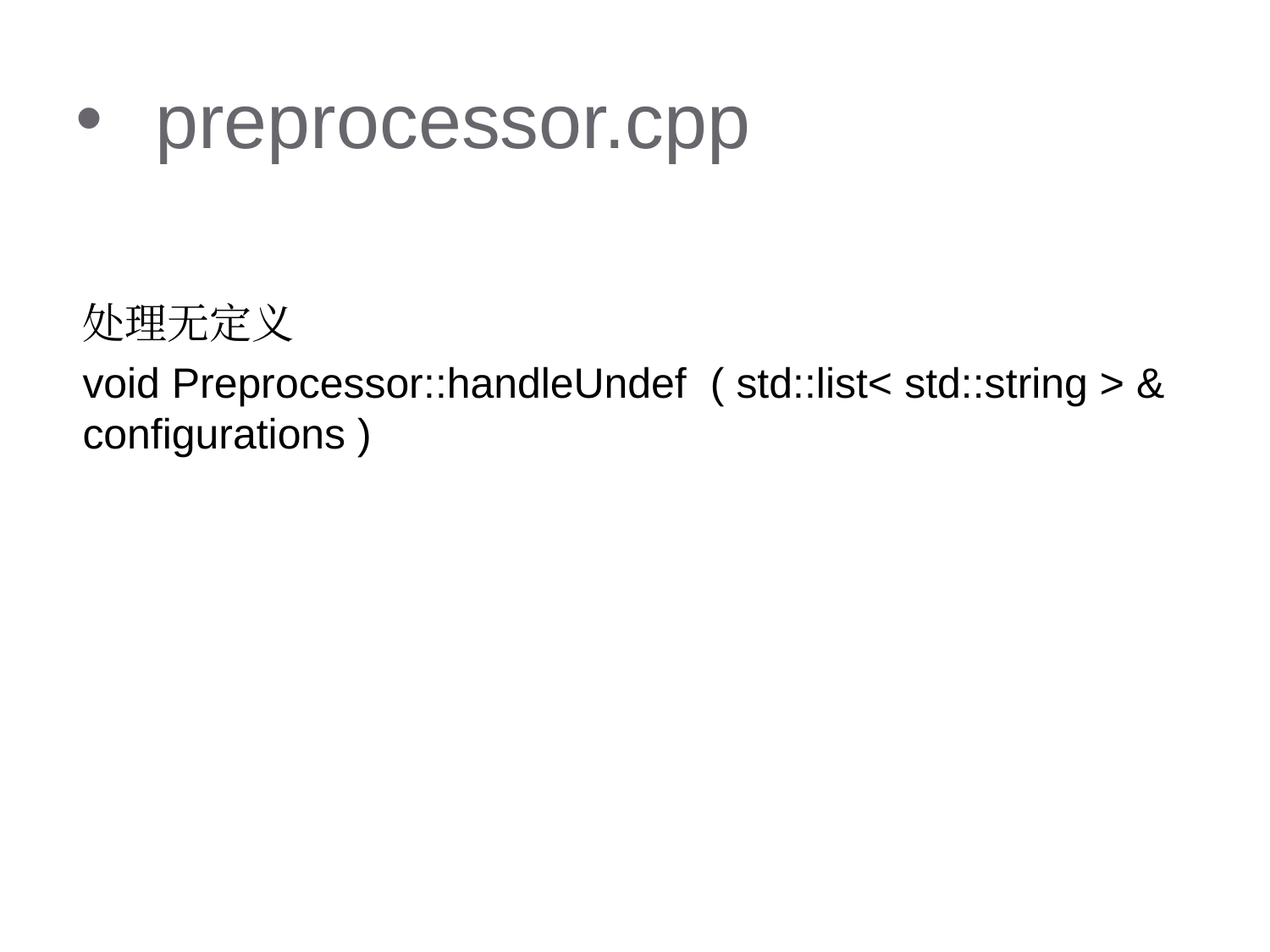

# preprocessor.cpp
处理无定义
void Preprocessor::handleUndef  ( std::list< std::string > &  configurations )